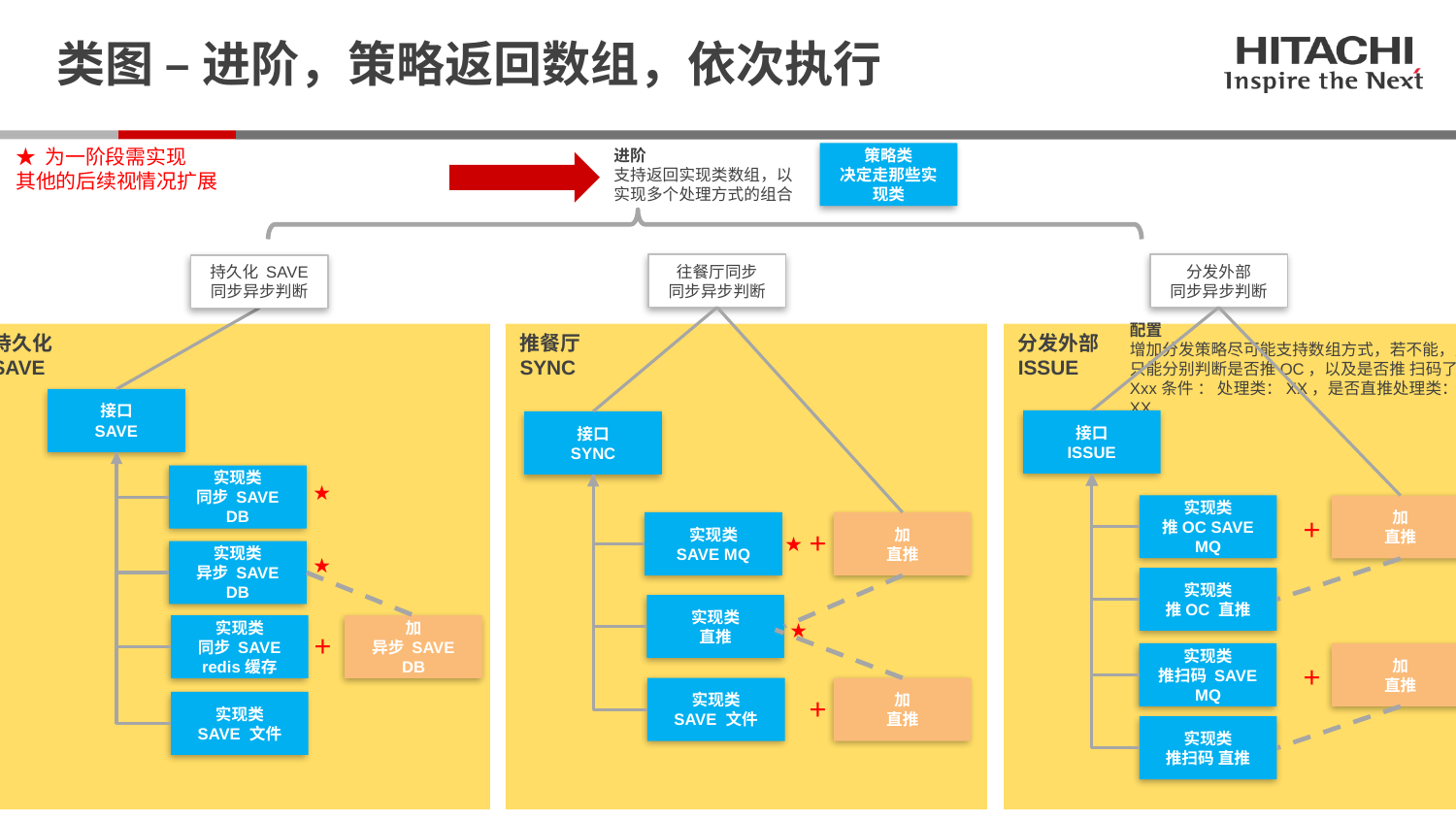

# 类图 – 进阶，策略返回数组，依次执行

★ 为一阶段需实现
其他的后续视情况扩展
进阶
支持返回实现类数组，以实现多个处理方式的组合
策略类
决定走那些实现类
分发外部
同步异步判断
往餐厅同步
同步异步判断
持久化 SAVE 同步异步判断
配置
增加分发策略尽可能支持数组方式，若不能，则只能分别判断是否推OC，以及是否推 扫码了。
Xxx条件 ： 处理类：XX，是否直推处理类：XX
持久化
SAVE
分发外部
ISSUE
推餐厅
SYNC
接口
SAVE
接口
ISSUE
接口
SYNC
实现类
同步 SAVE DB
★
实现类
推OC SAVE MQ
加
直推
＋
实现类
SAVE MQ
加
直推
＋
★
实现类
异步 SAVE DB
★
实现类
推OC 直推
实现类
直推
★
实现类
同步 SAVE redis缓存
加
异步 SAVE DB
＋
实现类
推扫码 SAVE MQ
加
直推
＋
实现类
SAVE 文件
加
直推
＋
实现类
SAVE 文件
实现类
推扫码 直推